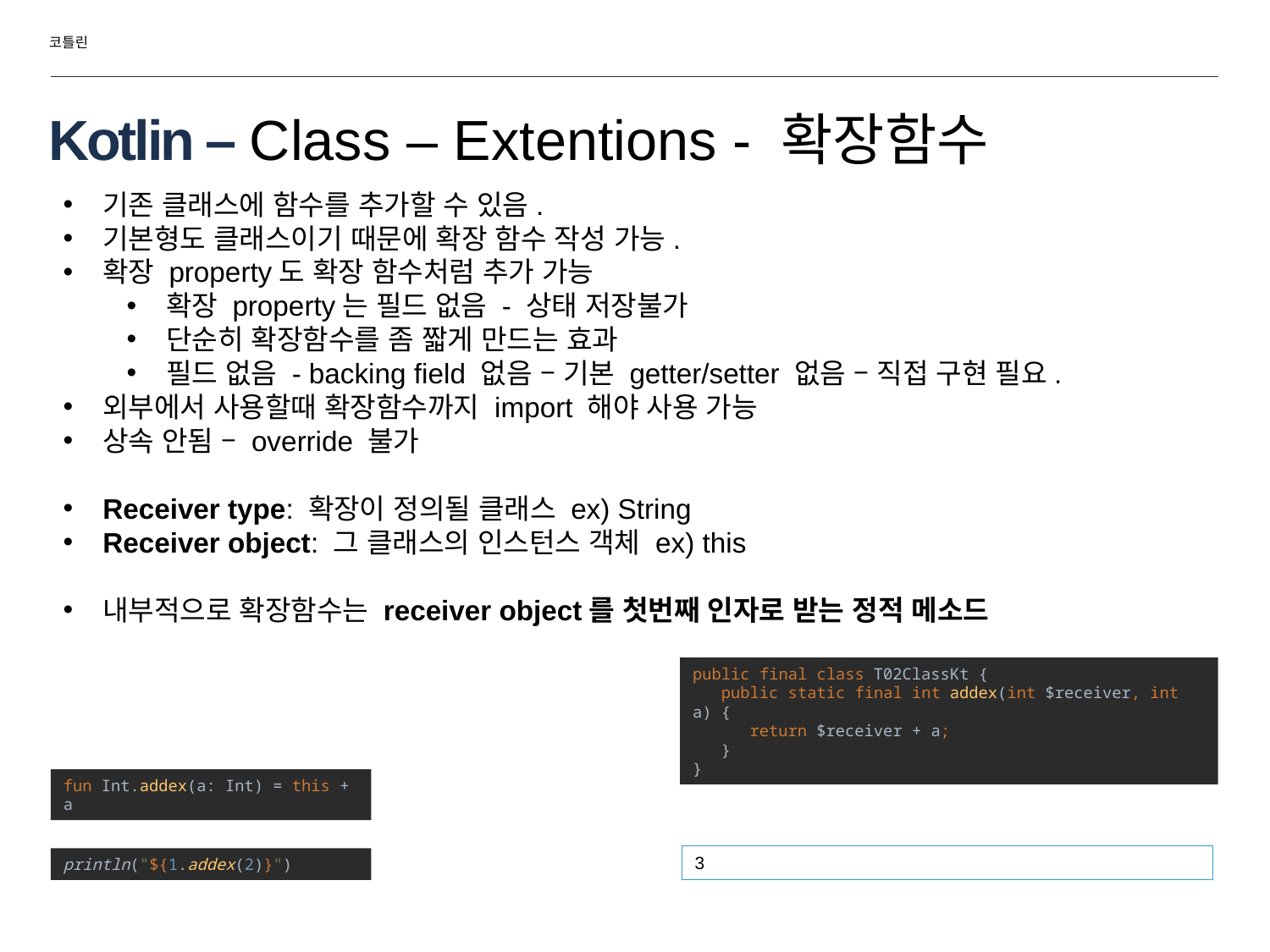

코틀린
# Kotlin – Class – Extentions - 확장함수
기존 클래스에 함수를 추가할 수 있음.
기본형도 클래스이기 때문에 확장 함수 작성 가능.
확장 property도 확장 함수처럼 추가 가능
확장 property는 필드 없음 - 상태 저장불가
단순히 확장함수를 좀 짧게 만드는 효과
필드 없음 - backing field 없음 – 기본 getter/setter 없음 – 직접 구현 필요.
외부에서 사용할때 확장함수까지 import 해야 사용 가능
상속 안됨 – override 불가

Receiver type: 확장이 정의될 클래스 ex) String
Receiver object: 그 클래스의 인스턴스 객체 ex) this

내부적으로 확장함수는 receiver object를 첫번째 인자로 받는 정적 메소드

public final class T02ClassKt {
   public static final int addex(int $receiver, int a) {
      return $receiver + a;
   }
}
fun Int.addex(a: Int) = this + a
3
println("${1.addex(2)}")